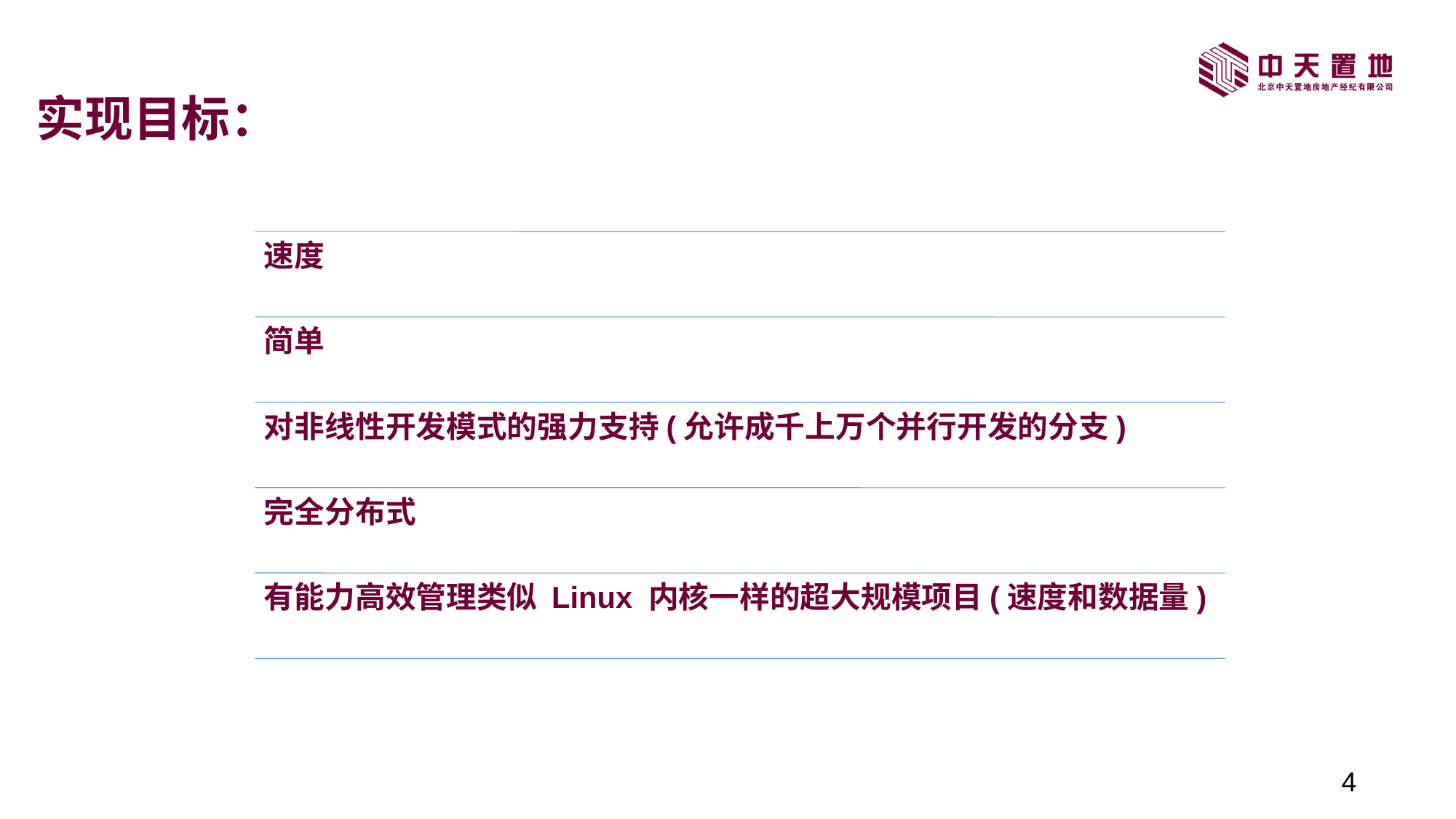

实现目标：
速度
简单
对非线性开发模式的强力支持(允许成千上万个并行开发的分支)
完全分布式
有能力高效管理类似 Linux 内核一样的超大规模项目(速度和数据量)

4